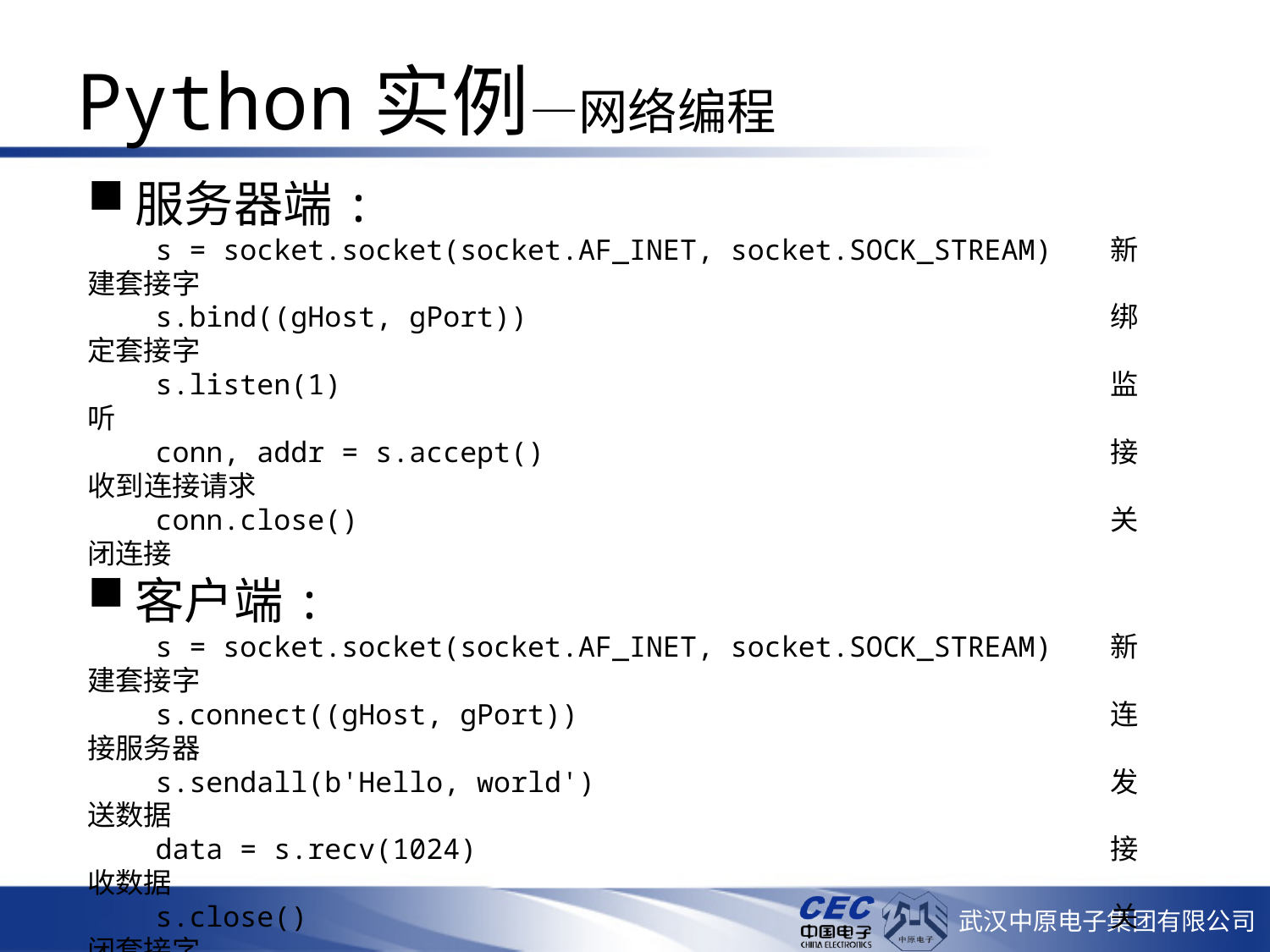

# Python实例—网络编程
服务器端:
    s = socket.socket(socket.AF_INET, socket.SOCK_STREAM)   新建套接字
    s.bind((gHost, gPort))                                  绑定套接字
    s.listen(1)                                             监听
    conn, addr = s.accept()                                 接收到连接请求
    conn.close()                                            关闭连接
客户端:
    s = socket.socket(socket.AF_INET, socket.SOCK_STREAM)   新建套接字
    s.connect((gHost, gPort))                               连接服务器
    s.sendall(b'Hello, world')                              发送数据
    data = s.recv(1024)                                     接收数据
    s.close()                                               关闭套接字
说明：
    python标准库实现了许多高层协议，例如http、pop、smtp等，开发网络应用是可以直接使用，本例演示的是基本的TCP协议。
源码：echoServer.py、echoClient.py